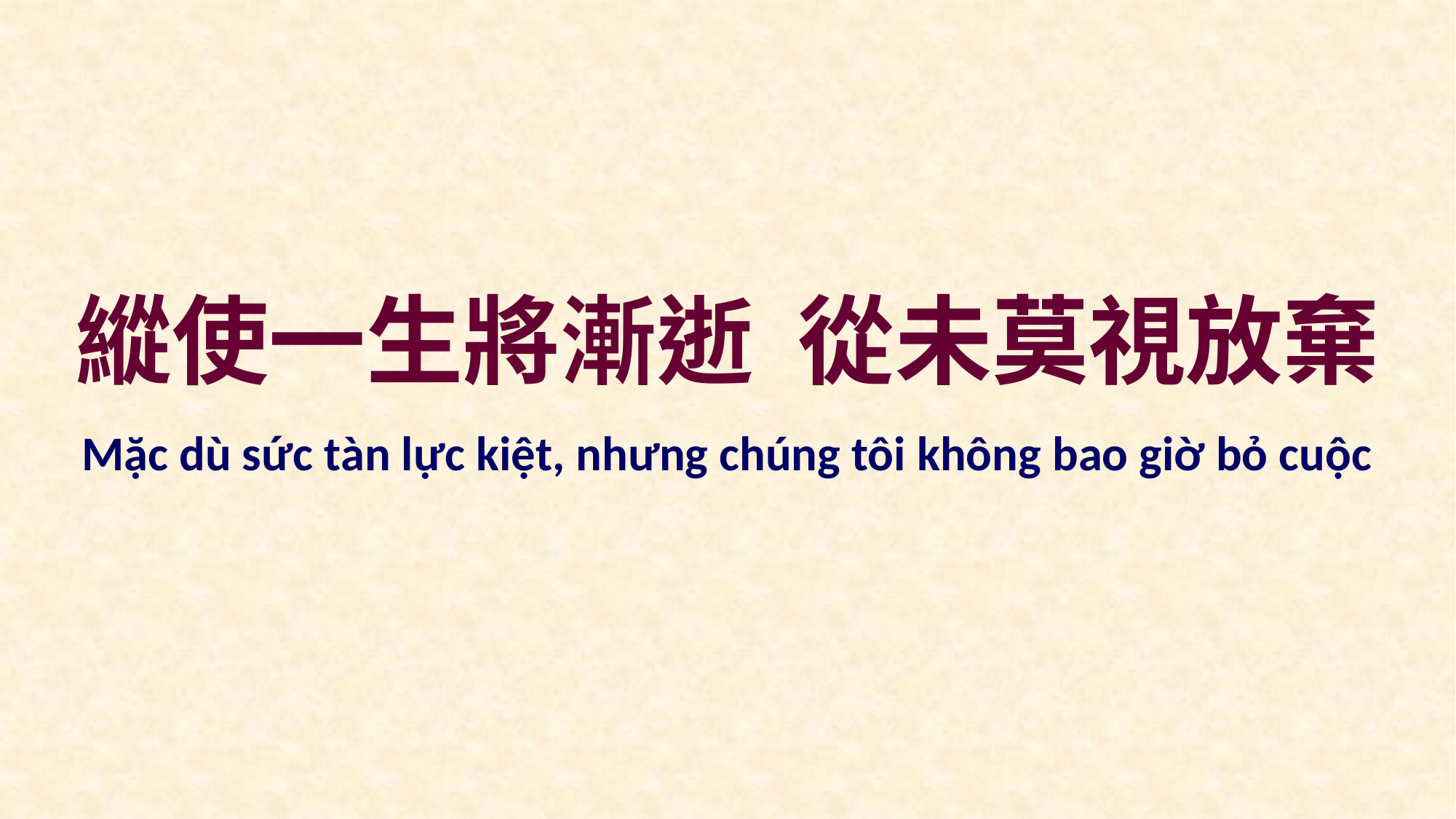

縱使一生將漸逝  從未莫視放棄
Mặc dù sức tàn lực kiệt, nhưng chúng tôi không bao giờ bỏ cuộc